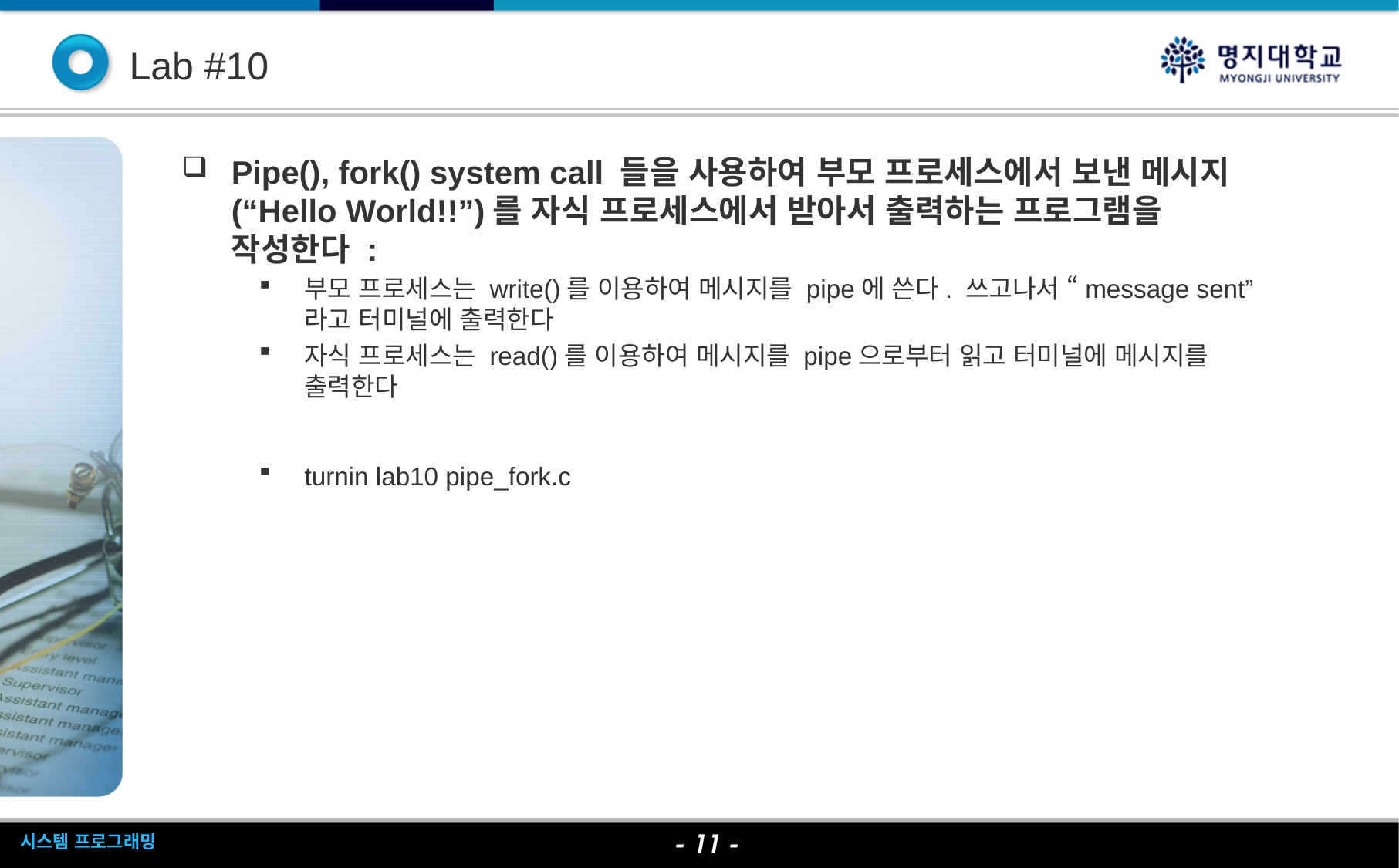

# Lab #10
Pipe(), fork() system call 들을 사용하여 부모 프로세스에서 보낸 메시지(“Hello World!!”)를 자식 프로세스에서 받아서 출력하는 프로그램을 작성한다 :
부모 프로세스는 write()를 이용하여 메시지를 pipe에 쓴다. 쓰고나서 “message sent”라고 터미널에 출력한다
자식 프로세스는 read()를 이용하여 메시지를 pipe으로부터 읽고 터미널에 메시지를 출력한다

turnin lab10 pipe_fork.c
- 11 -